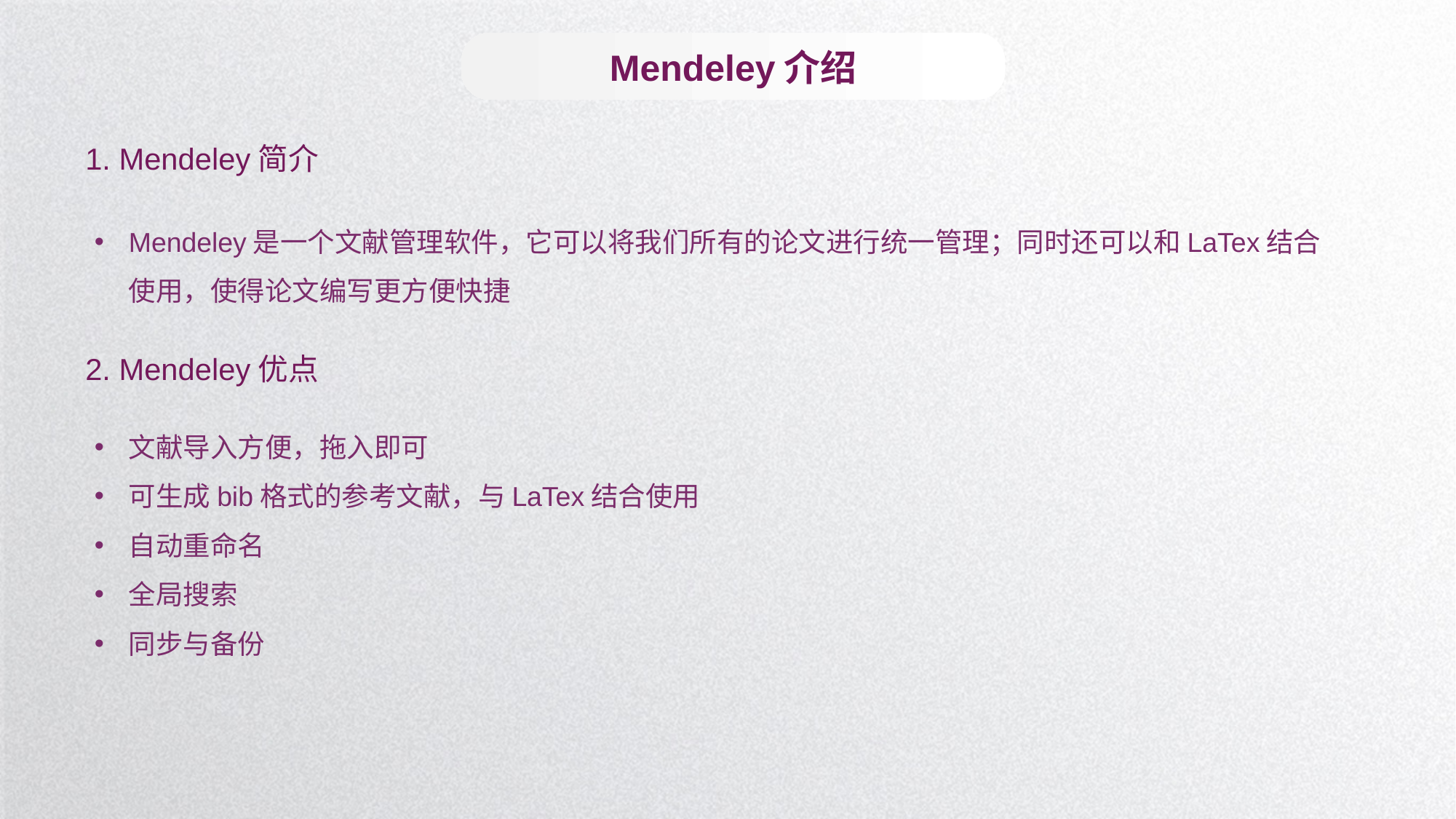

Mendeley介绍
1. Mendeley简介
Mendeley是一个文献管理软件，它可以将我们所有的论文进行统一管理；同时还可以和LaTex结合使用，使得论文编写更方便快捷
2. Mendeley优点
文献导入方便，拖入即可
可生成bib格式的参考文献，与LaTex结合使用
自动重命名
全局搜索
同步与备份